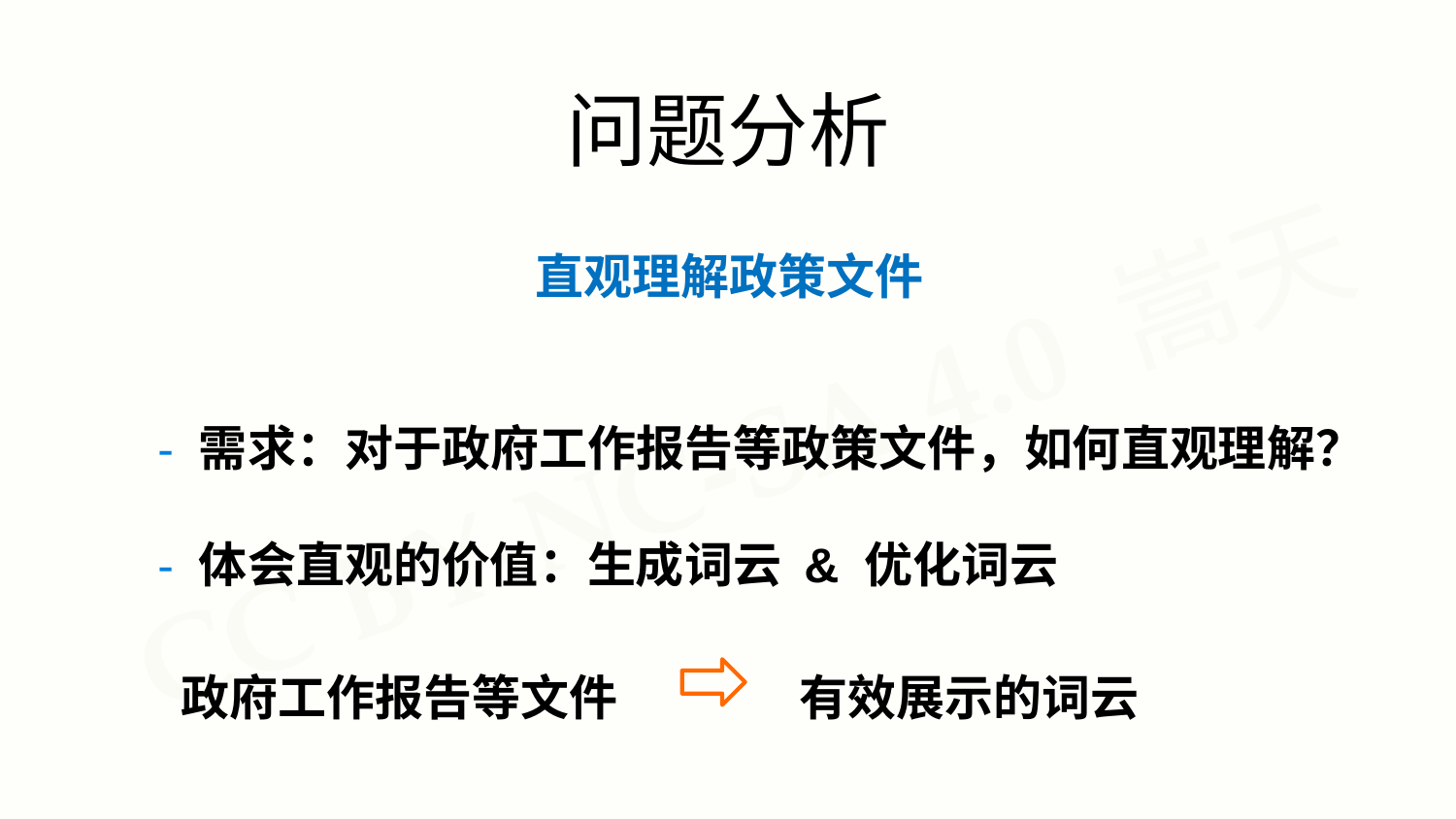

问题分析
直观理解政策文件
- 需求：对于政府工作报告等政策文件，如何直观理解？
- 体会直观的价值：生成词云 & 优化词云
政府工作报告等文件
有效展示的词云